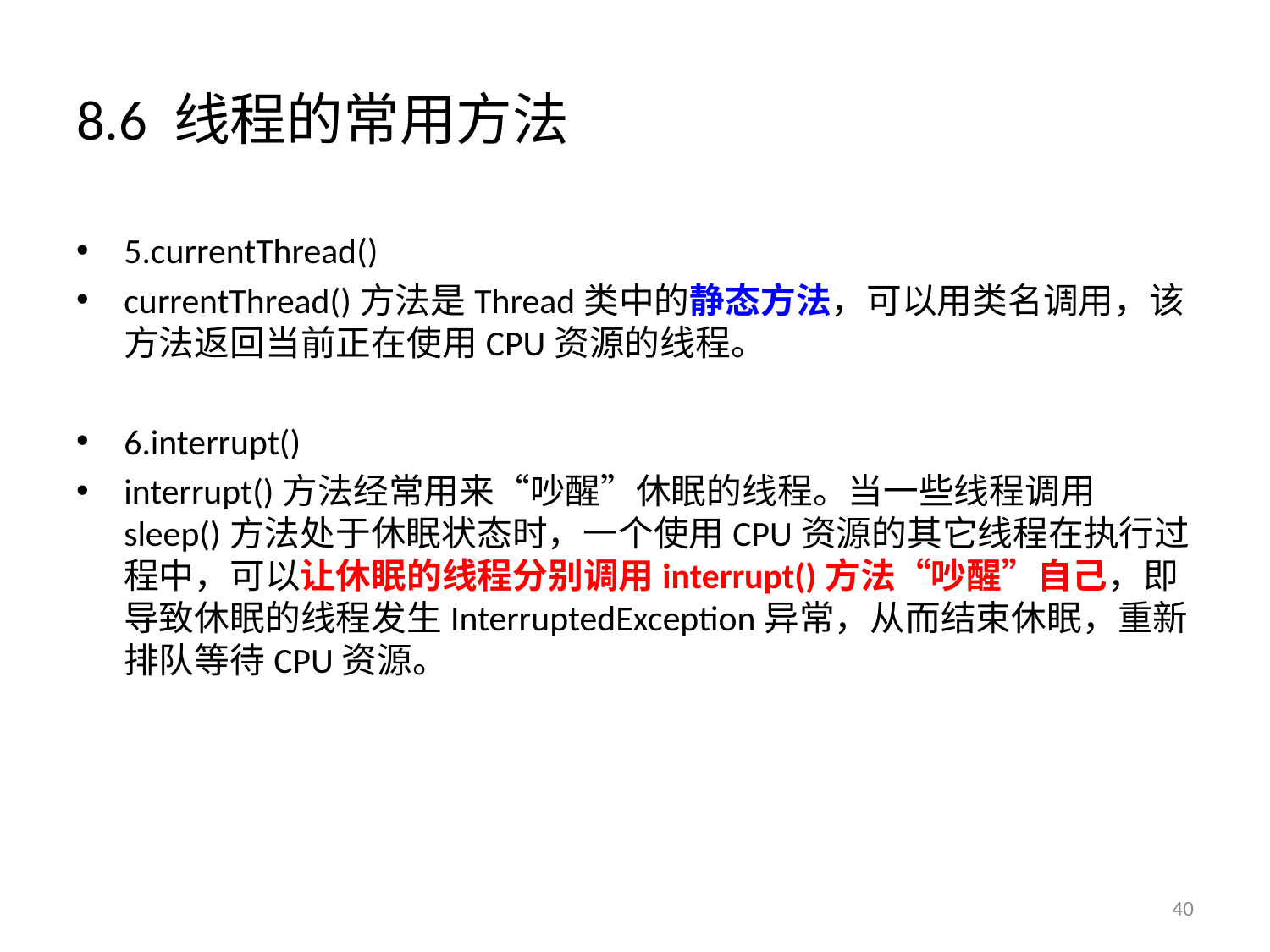

# 8.6 线程的常用方法
5.currentThread()
currentThread()方法是Thread类中的静态方法，可以用类名调用，该方法返回当前正在使用CPU资源的线程。

6.interrupt()
interrupt()方法经常用来“吵醒”休眠的线程。当一些线程调用sleep()方法处于休眠状态时，一个使用CPU资源的其它线程在执行过程中，可以让休眠的线程分别调用interrupt()方法“吵醒”自己，即导致休眠的线程发生InterruptedException异常，从而结束休眠，重新排队等待CPU资源。
40